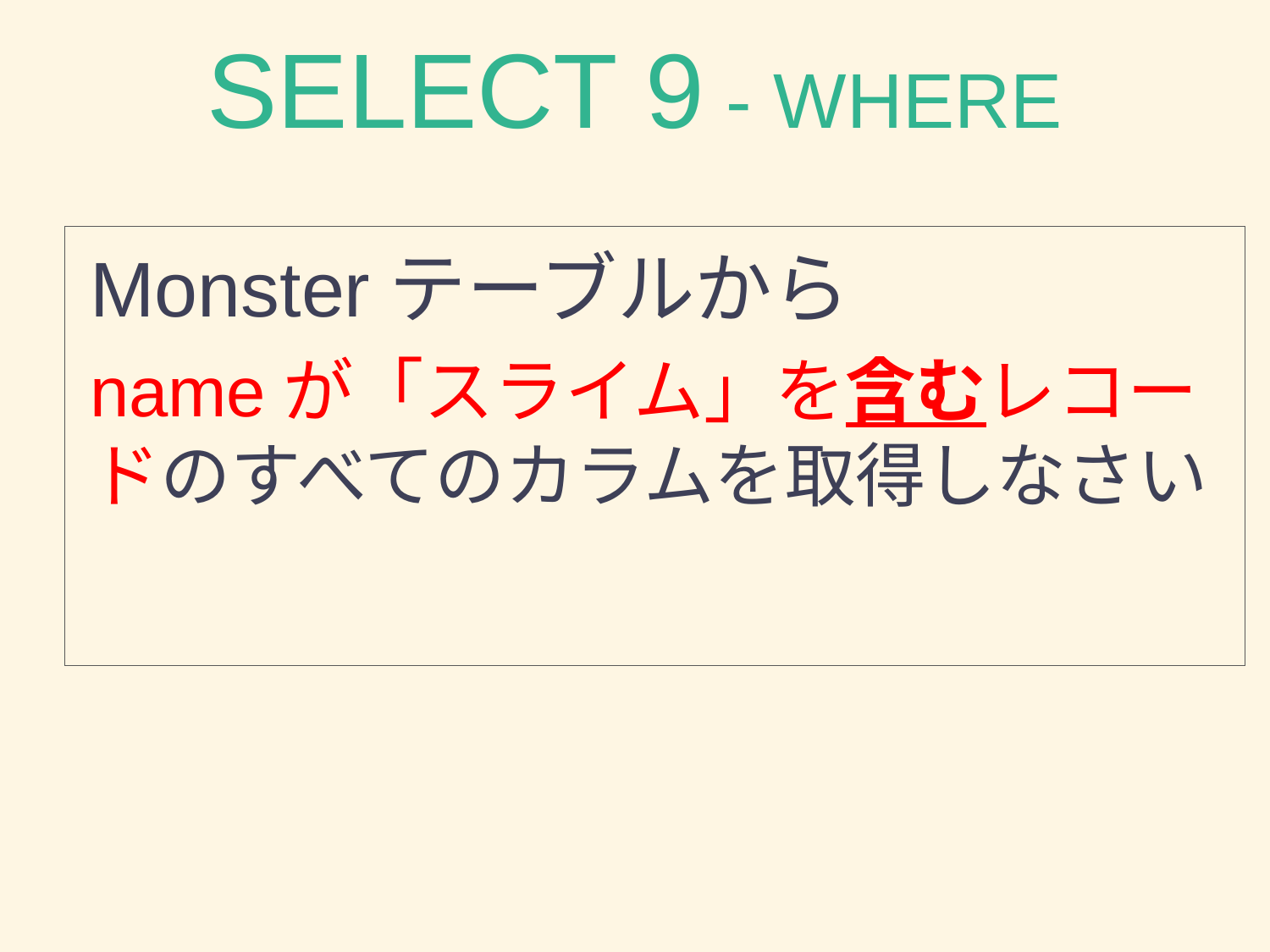

# SELECT 9 - WHERE
Monsterテーブルから
nameが「スライム」を含むレコードのすべてのカラムを取得しなさい